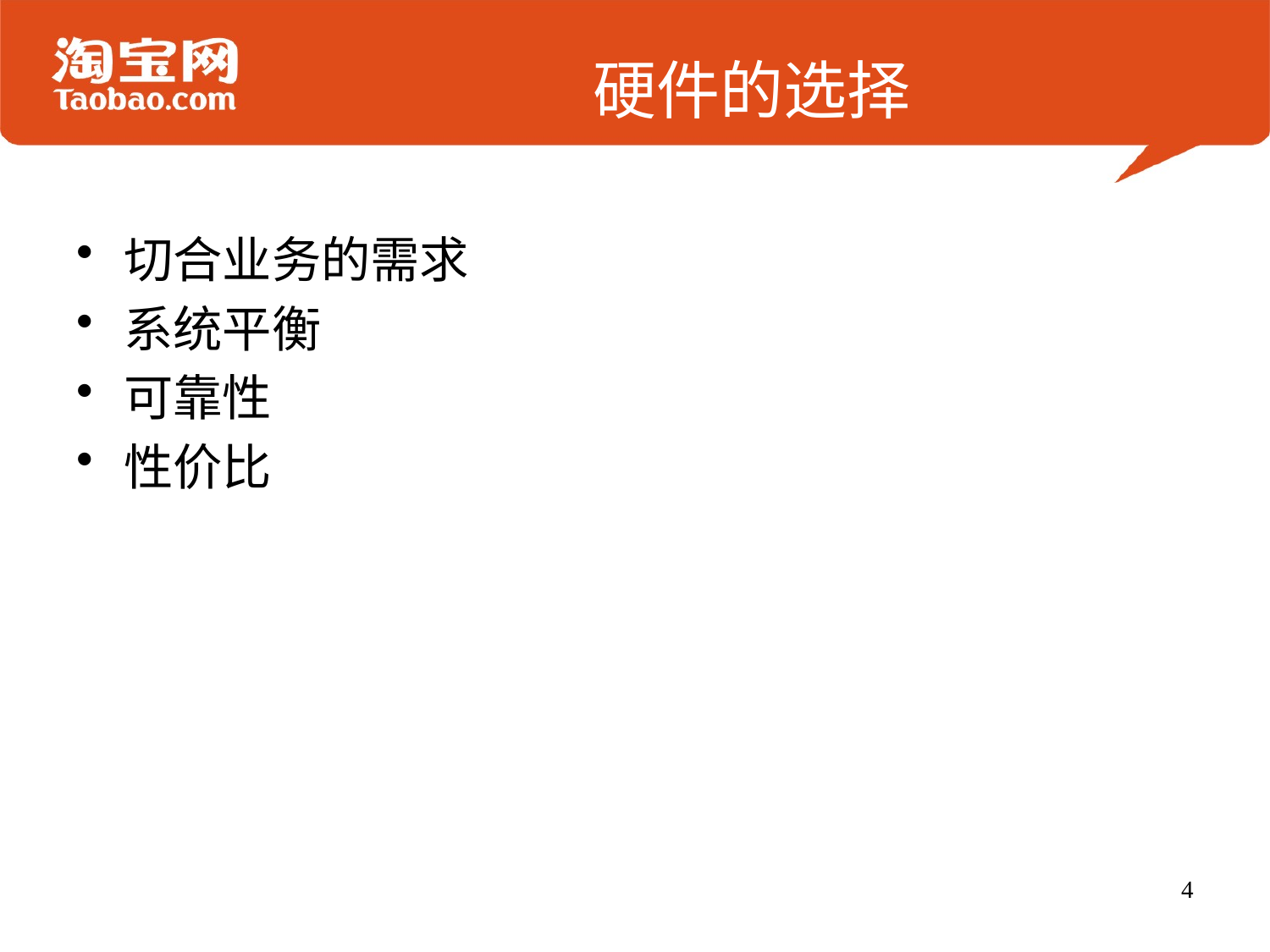

# 硬件的选择
切合业务的需求
系统平衡
可靠性
性价比

4